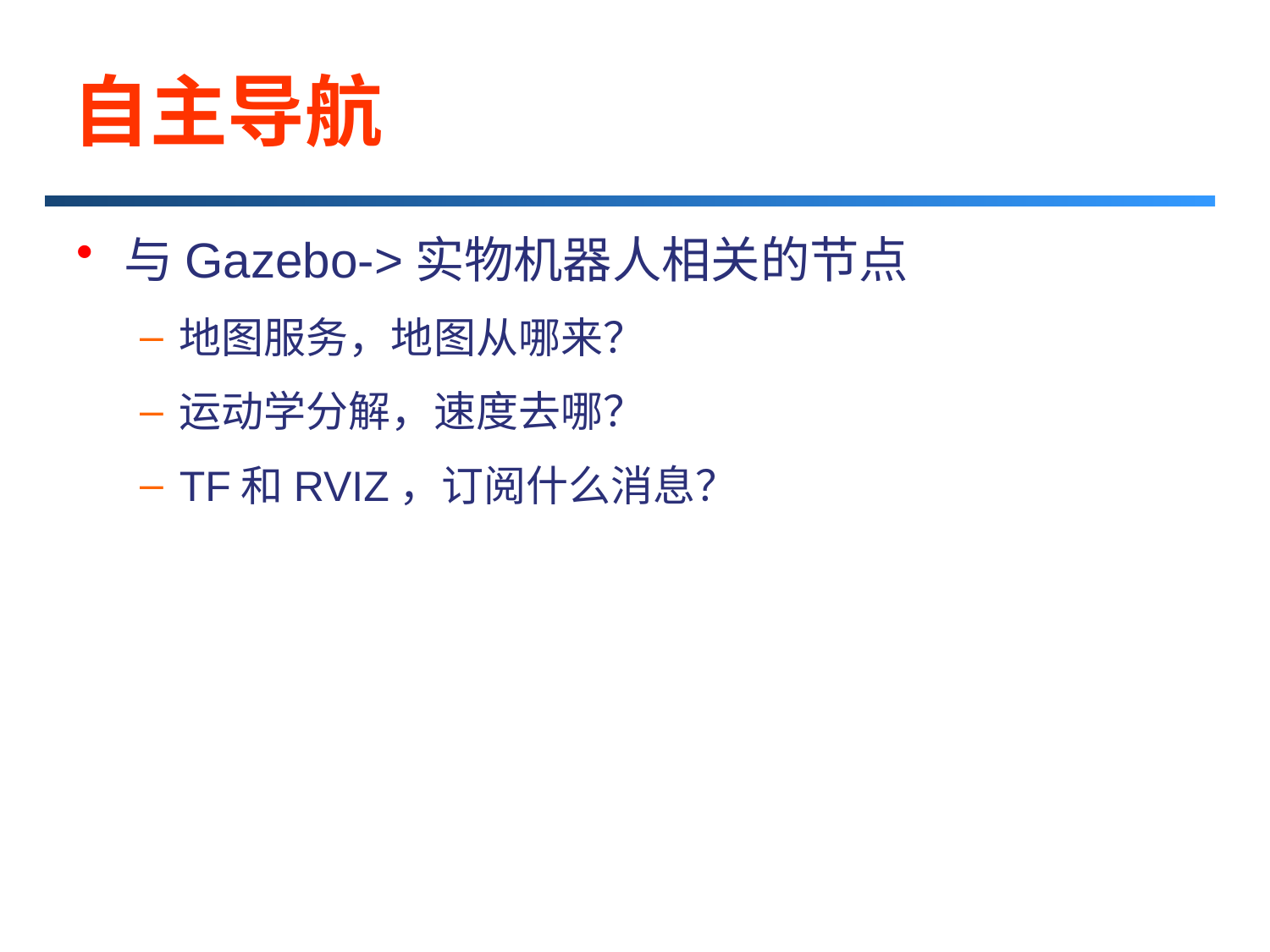

# 自主导航
与Gazebo->实物机器人相关的节点
地图服务，地图从哪来？
运动学分解，速度去哪？
TF和RVIZ，订阅什么消息？